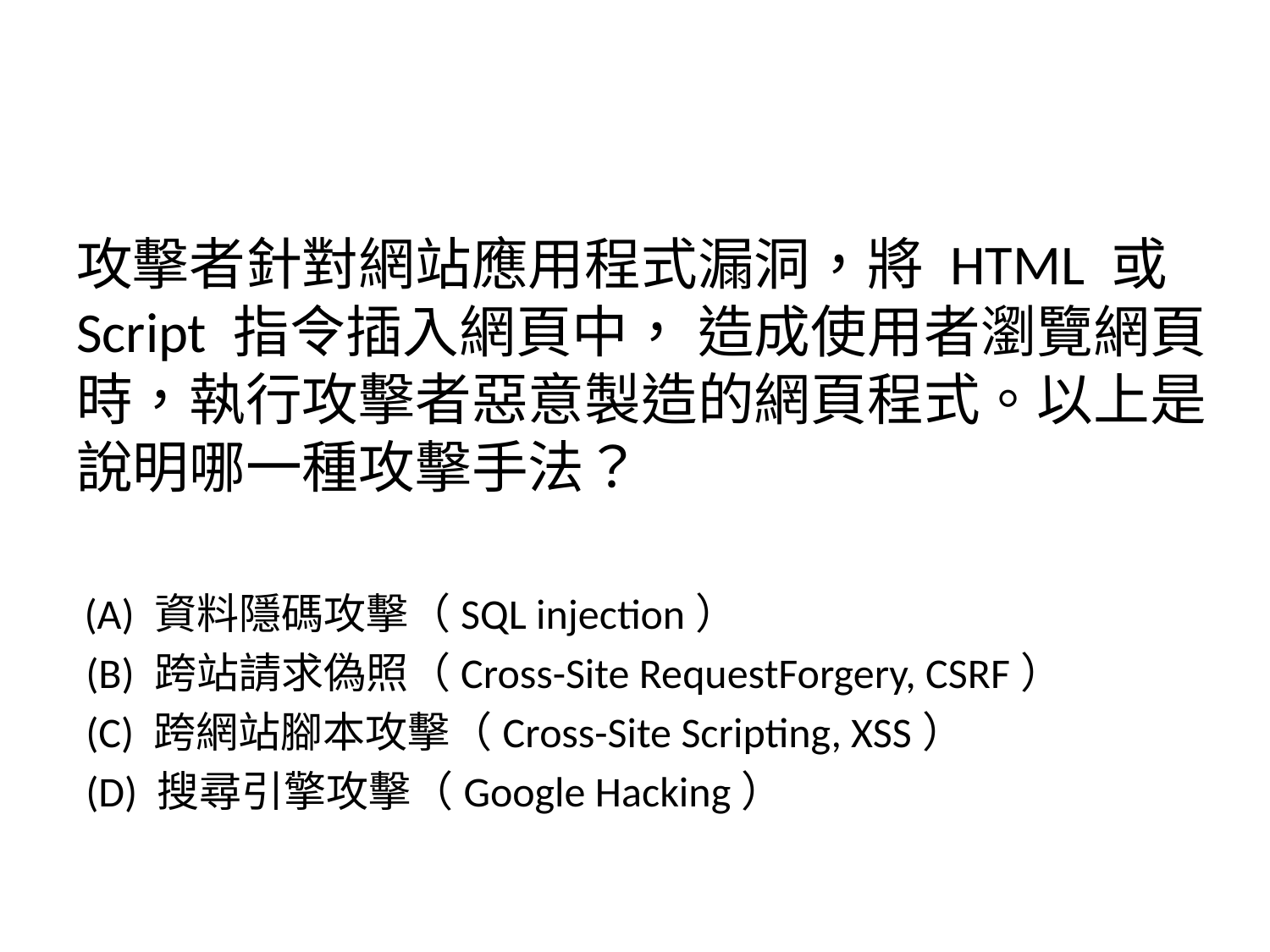

攻擊者針對網站應用程式漏洞，將 HTML 或 Script 指令插入網頁中， 造成使用者瀏覽網頁時，執行攻擊者惡意製造的網頁程式。以上是說明哪一種攻擊手法？

 (A) 資料隱碼攻擊（SQL injection）
 (B) 跨站請求偽照（Cross-Site RequestForgery, CSRF）
 (C) 跨網站腳本攻擊（Cross-Site Scripting, XSS）
 (D) 搜尋引擎攻擊（Google Hacking）